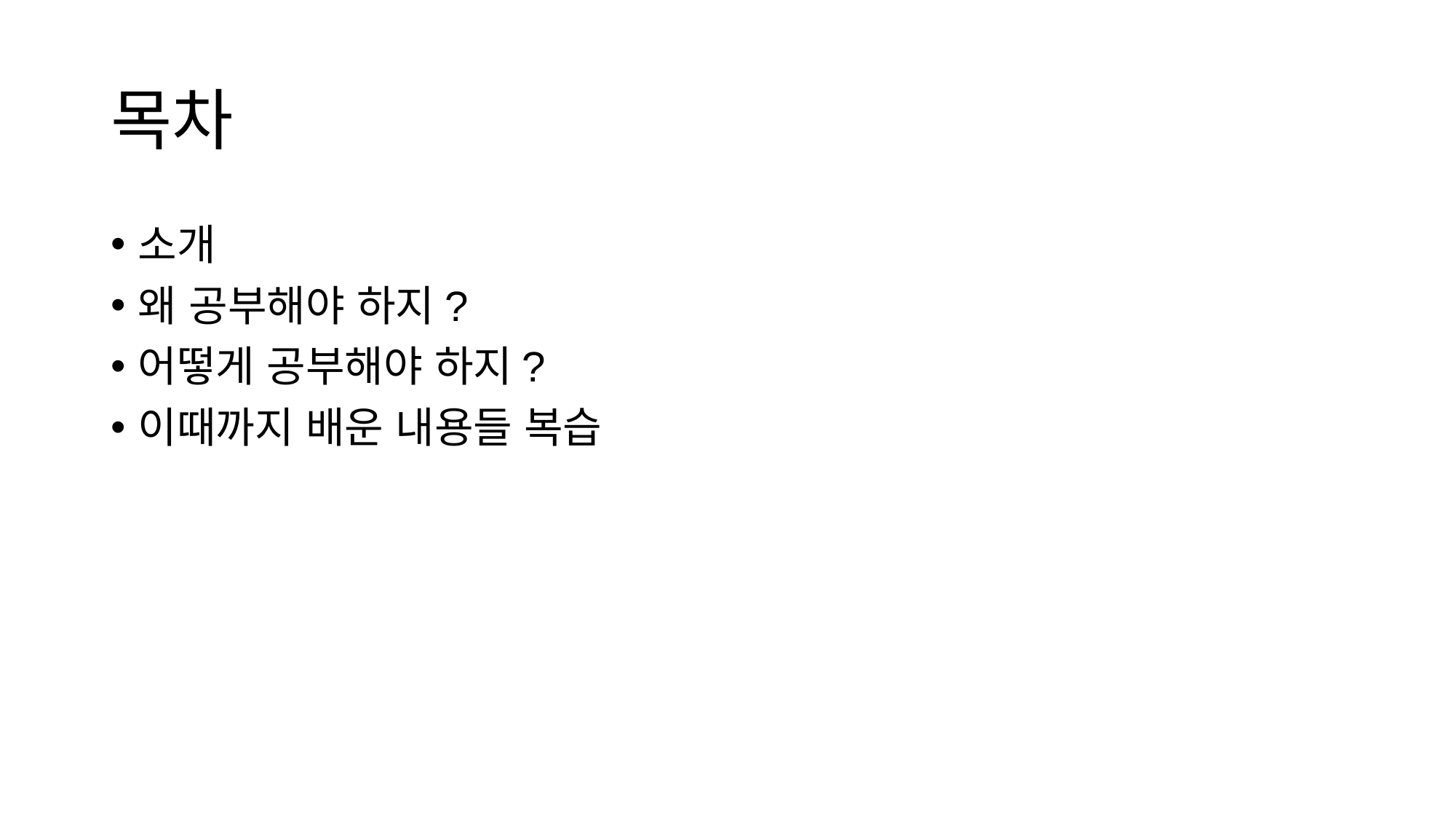

# 목차
소개
왜 공부해야 하지?
어떻게 공부해야 하지?
이때까지 배운 내용들 복습